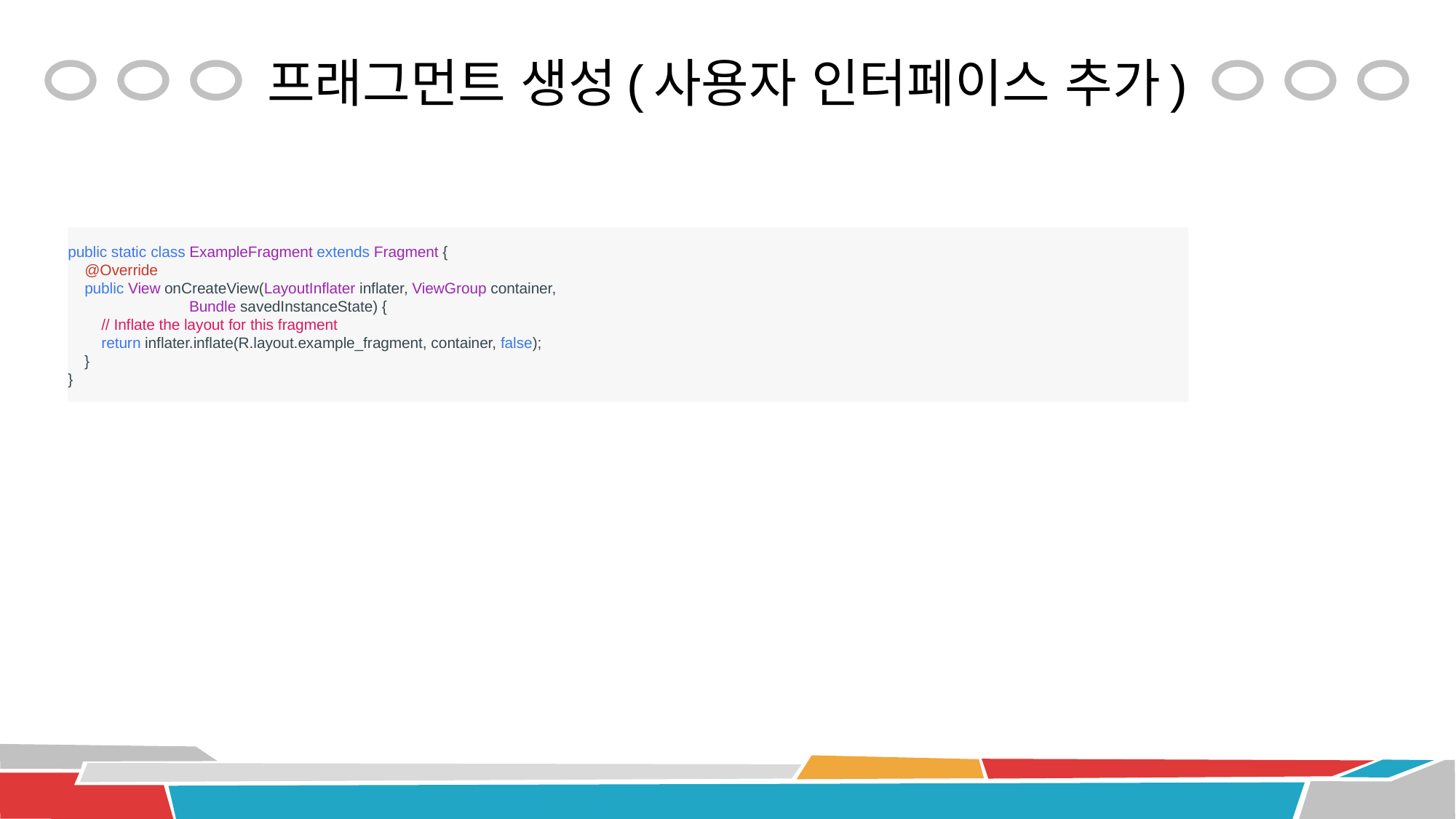

# 프래그먼트 생성(사용자 인터페이스 추가)
public static class ExampleFragment extends Fragment {
    @Override
    public View onCreateView(LayoutInflater inflater, ViewGroup container,
                             Bundle savedInstanceState) {
        // Inflate the layout for this fragment
        return inflater.inflate(R.layout.example_fragment, container, false);
    }
}